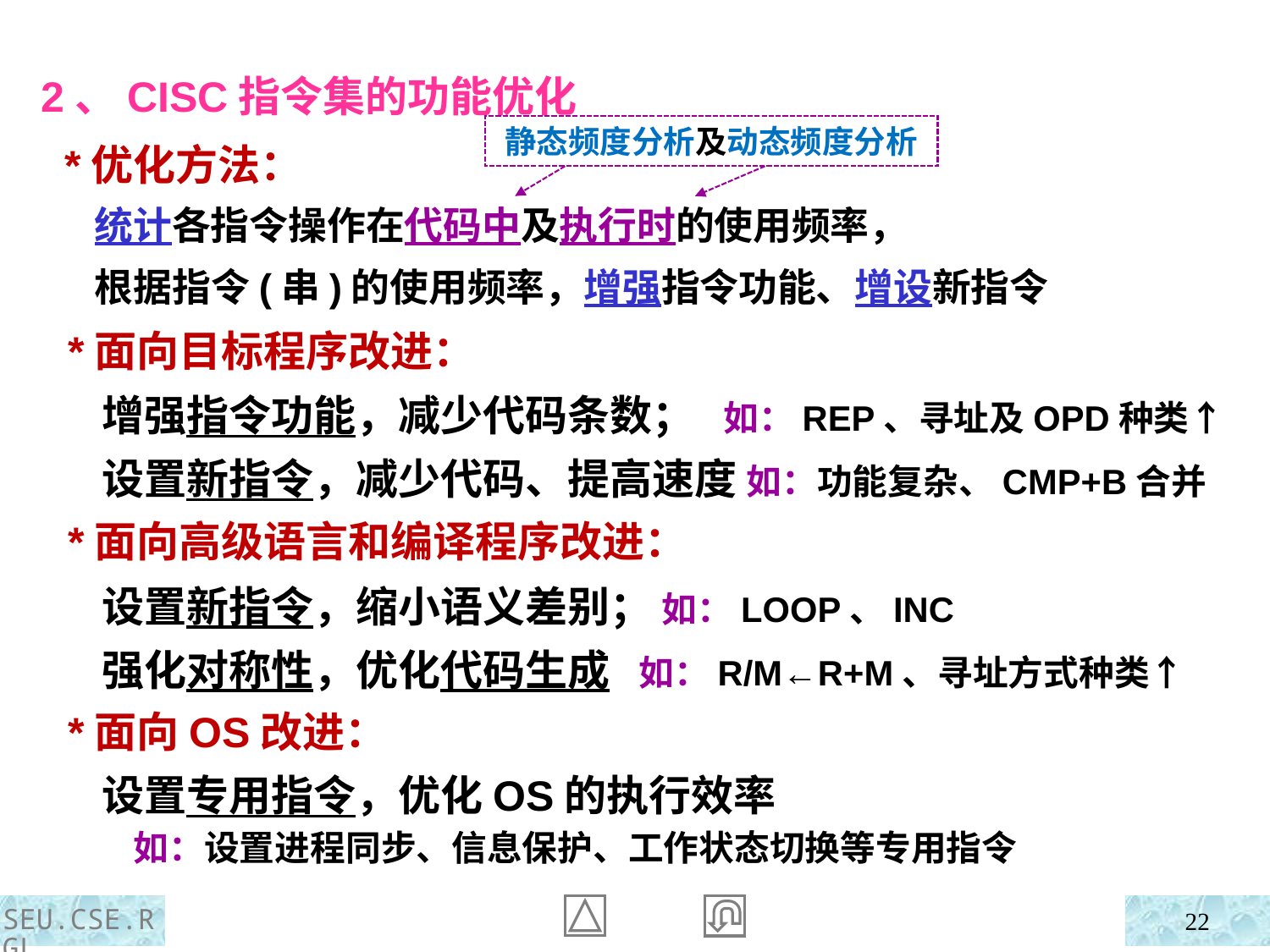

2、CISC指令集的功能优化
  *优化方法：
     统计各指令操作在代码中及执行时的使用频率，
     根据指令(串)的使用频率，增强指令功能、增设新指令
静态频度分析及动态频度分析
  *面向目标程序改进：

  *面向高级语言和编译程序改进：

  *面向OS改进：
     增强指令功能，减少代码条数；   如：REP、寻址及OPD种类↑
     设置新指令，减少代码、提高速度 如：功能复杂、CMP+B合并
     设置新指令，缩小语义差别； 如：LOOP、INC
     强化对称性，优化代码生成   如：R/M←R+M、寻址方式种类↑
     设置专用指令，优化OS的执行效率
         如：设置进程同步、信息保护、工作状态切换等专用指令
SEU.CSE.RGL

22